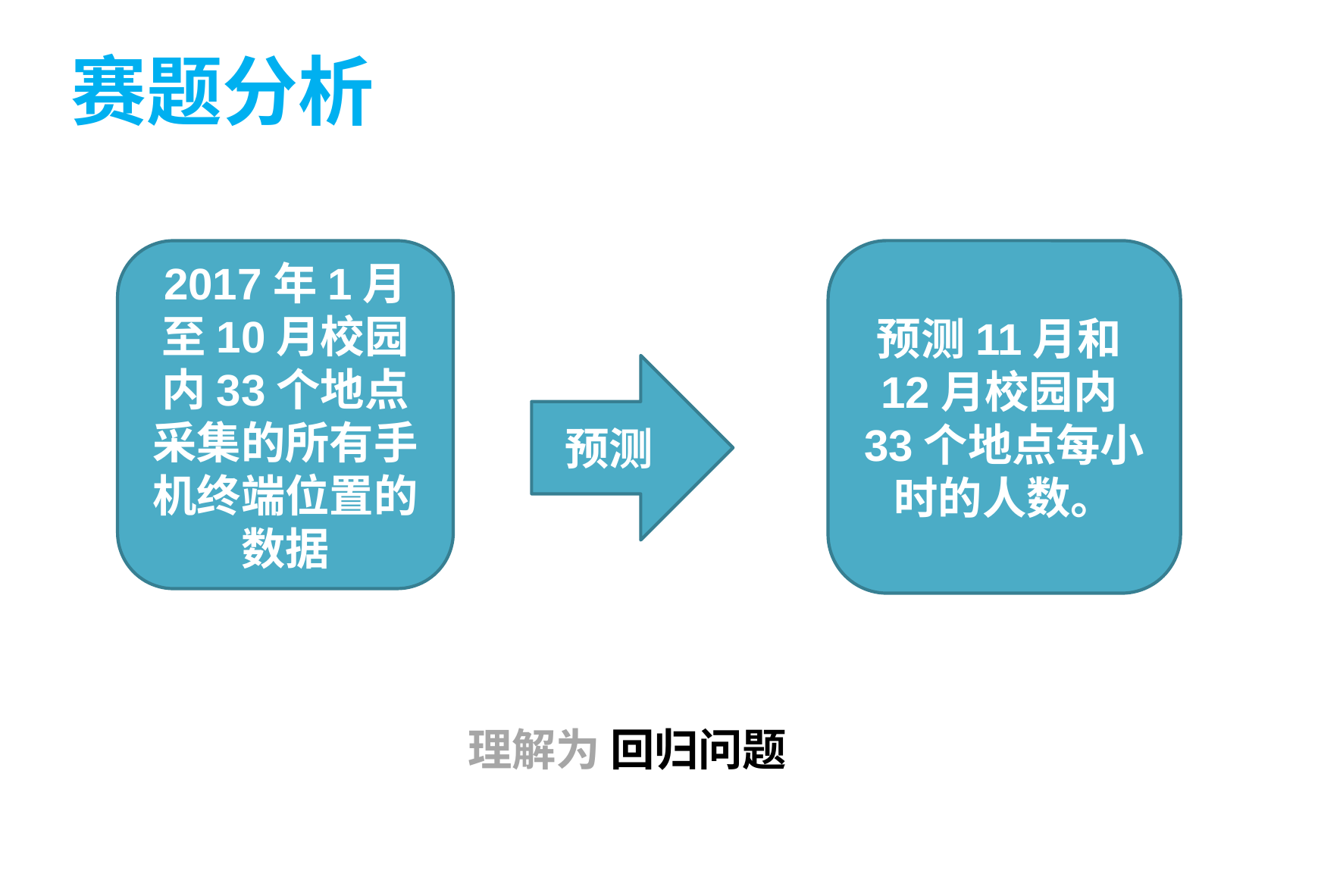

# 赛题分析
2017年1月至10月校园内33个地点采集的所有手机终端位置的数据
预测11月和12月校园内33个地点每小时的人数。
预测
理解为 回归问题